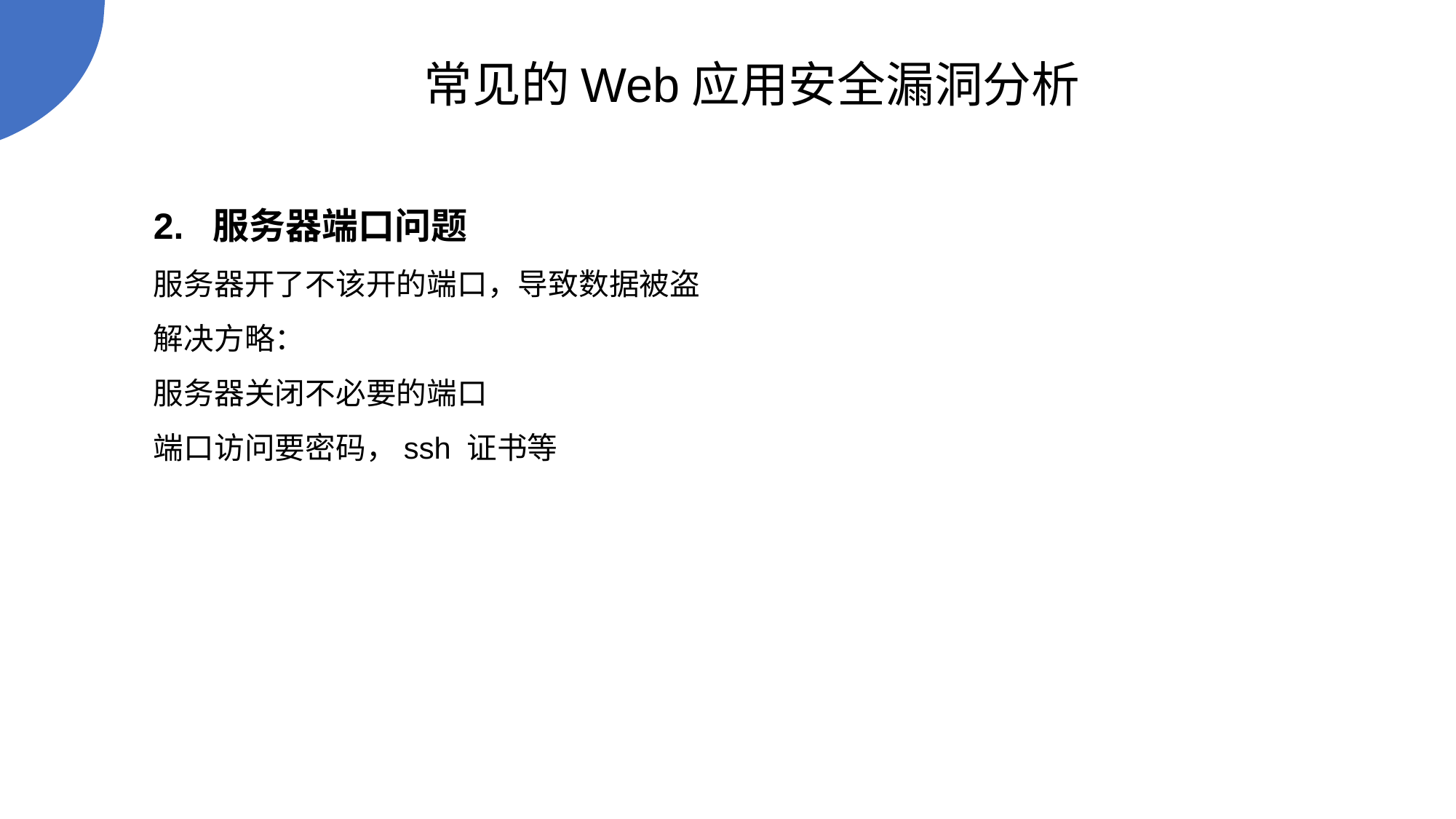

常见的Web应用安全漏洞分析
2.  服务器端口问题
服务器开了不该开的端口，导致数据被盗
解决方略：
服务器关闭不必要的端口
端口访问要密码，ssh 证书等